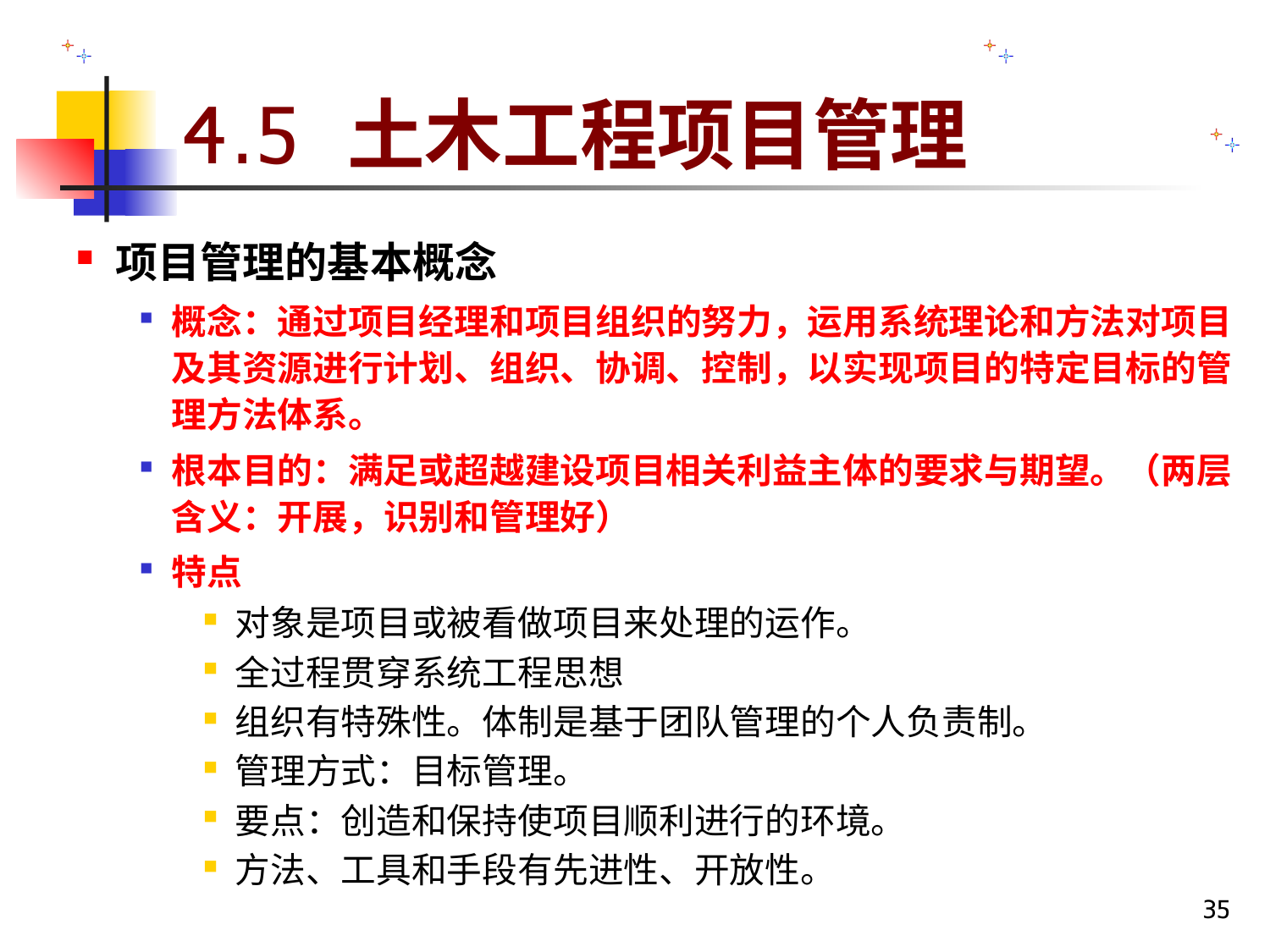

# 4.5 土木工程项目管理
项目管理的基本概念
概念：通过项目经理和项目组织的努力，运用系统理论和方法对项目及其资源进行计划、组织、协调、控制，以实现项目的特定目标的管理方法体系。
根本目的：满足或超越建设项目相关利益主体的要求与期望。（两层含义：开展，识别和管理好）
特点
对象是项目或被看做项目来处理的运作。
全过程贯穿系统工程思想
组织有特殊性。体制是基于团队管理的个人负责制。
管理方式：目标管理。
要点：创造和保持使项目顺利进行的环境。
方法、工具和手段有先进性、开放性。
35